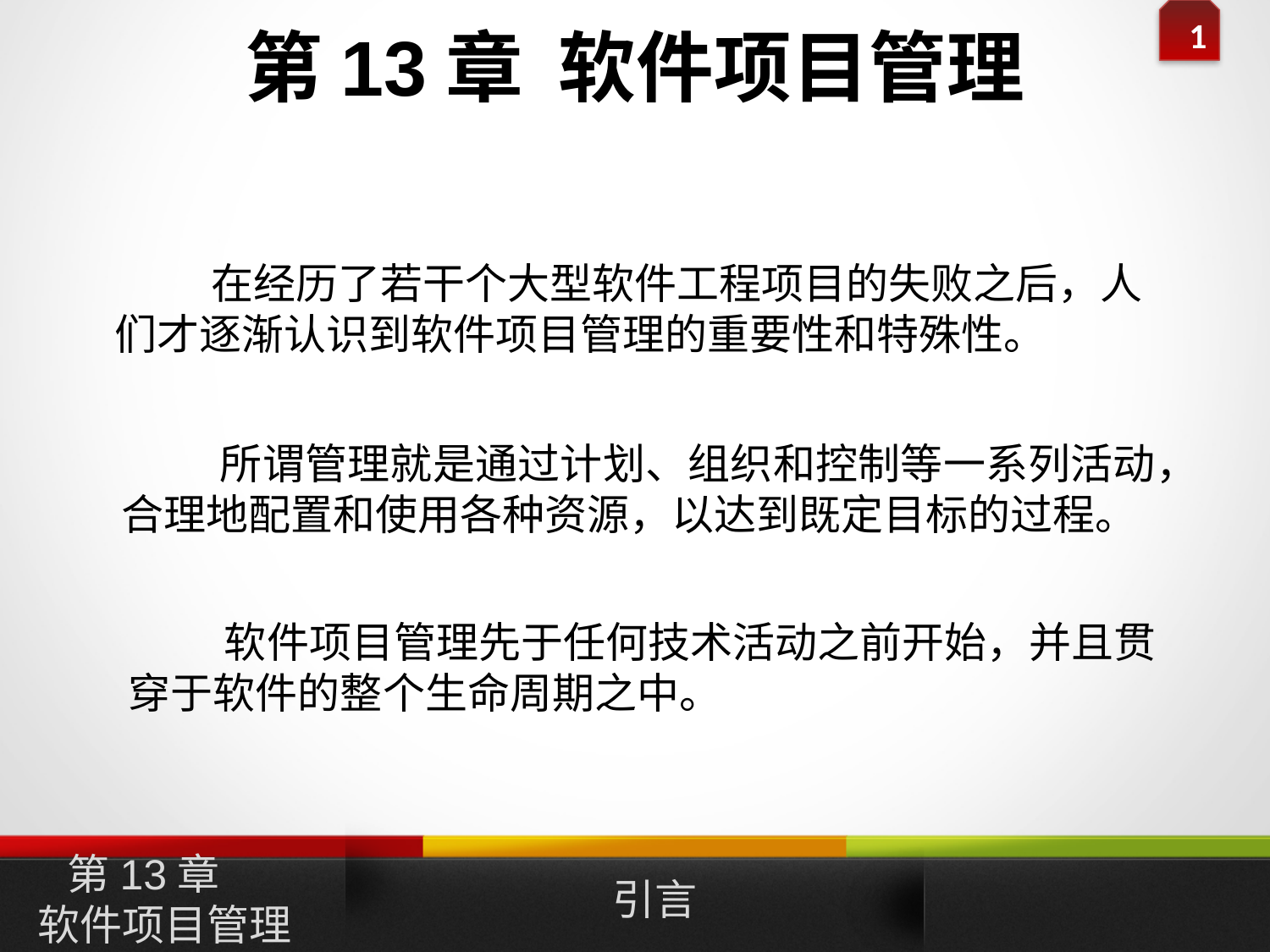

# 第13章  软件项目管理
         在经历了若干个大型软件工程项目的失败之后，人们才逐渐认识到软件项目管理的重要性和特殊性。
         所谓管理就是通过计划、组织和控制等一系列活动，合理地配置和使用各种资源，以达到既定目标的过程。
         软件项目管理先于任何技术活动之前开始，并且贯穿于软件的整个生命周期之中。
第13章
软件项目管理
引言